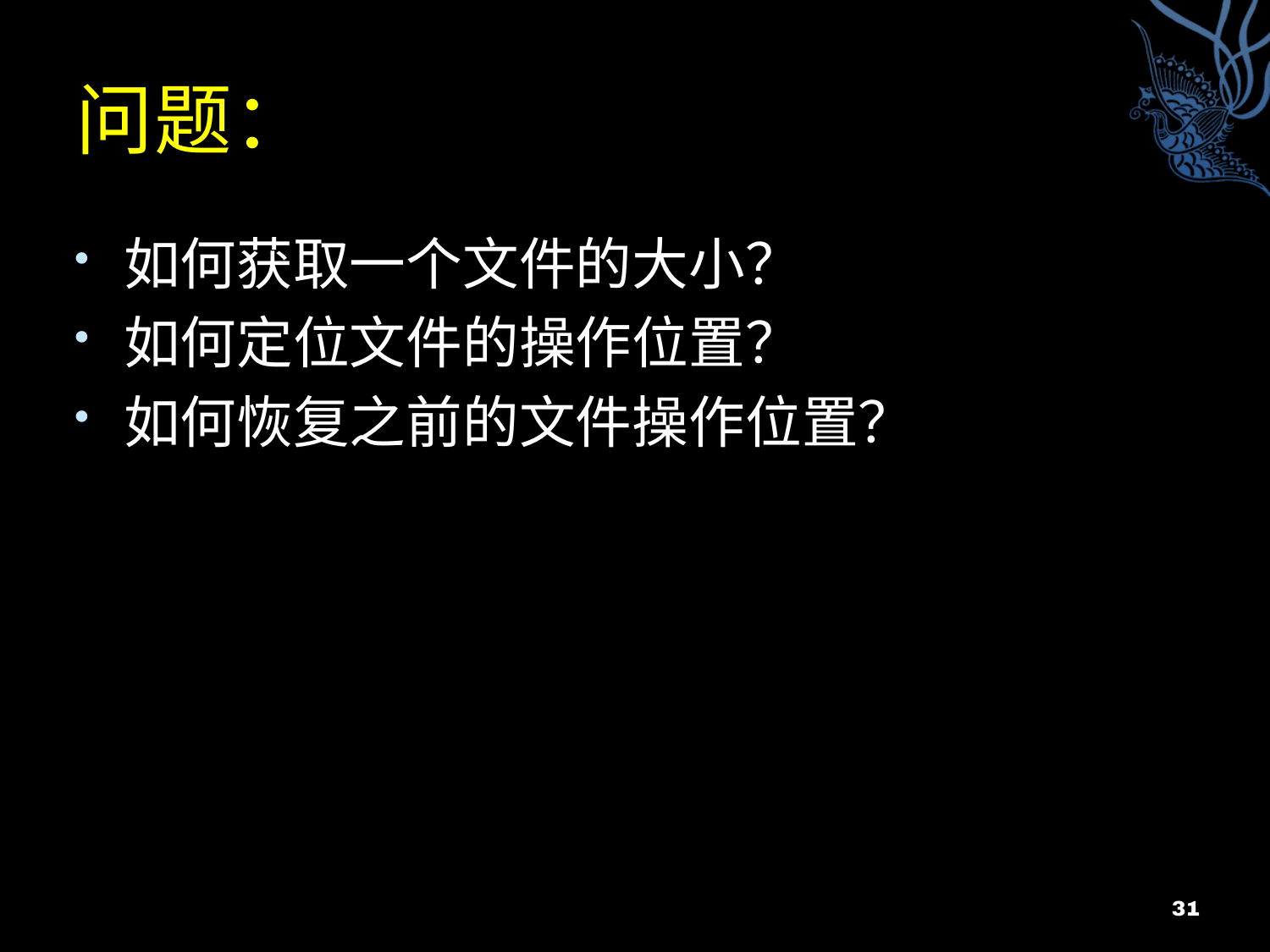

# 问题：
如何获取一个文件的大小？
如何定位文件的操作位置？
如何恢复之前的文件操作位置？
31